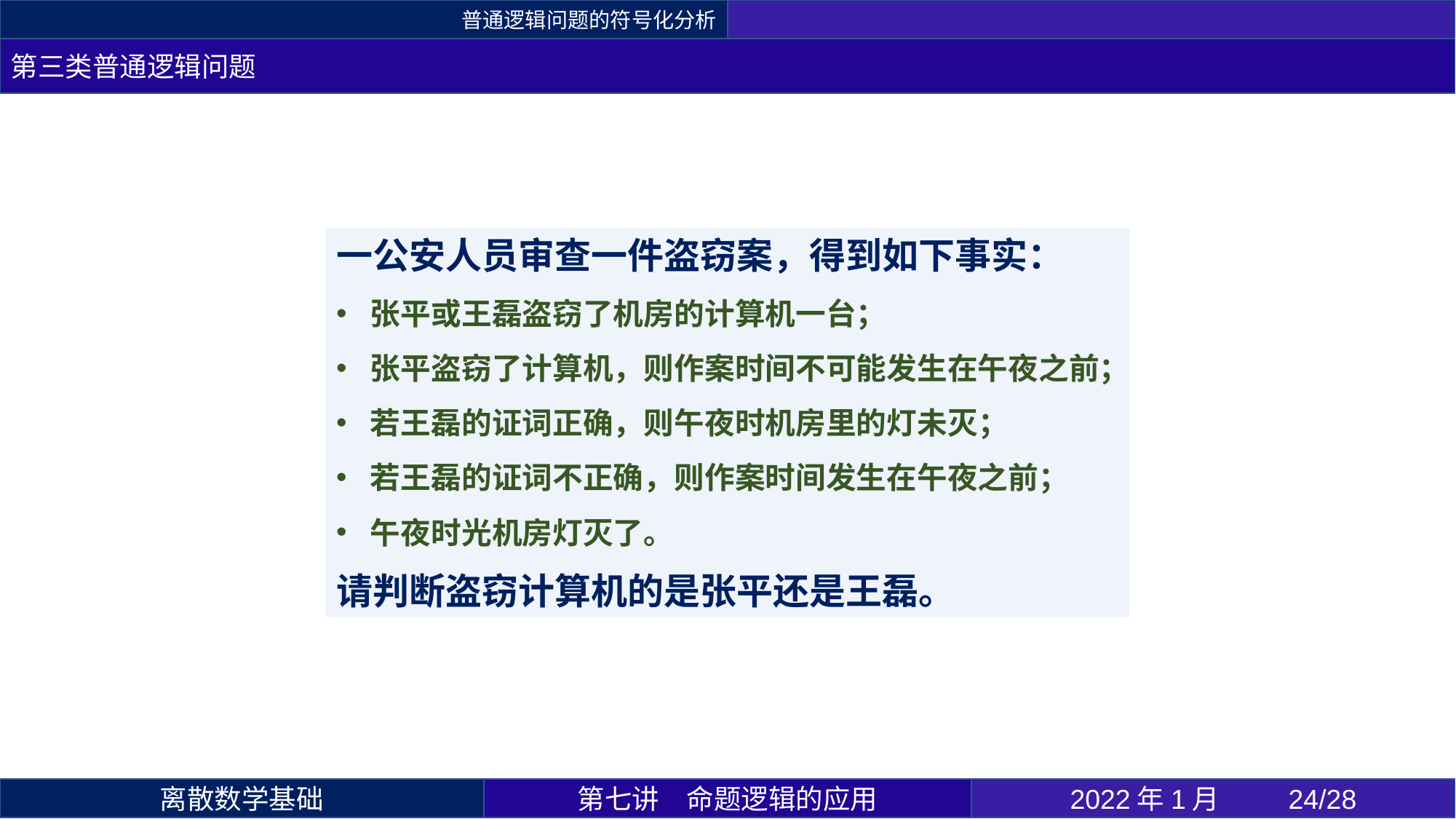

普通逻辑问题的符号化分析
第三类普通逻辑问题
一公安人员审查一件盗窃案，得到如下事实：
张平或王磊盗窃了机房的计算机一台；
张平盗窃了计算机，则作案时间不可能发生在午夜之前；
若王磊的证词正确，则午夜时机房里的灯未灭；
若王磊的证词不正确，则作案时间发生在午夜之前；
午夜时光机房灯灭了。
请判断盗窃计算机的是张平还是王磊。
第七讲	命题逻辑的应用
2022年1月 	24/28
离散数学基础